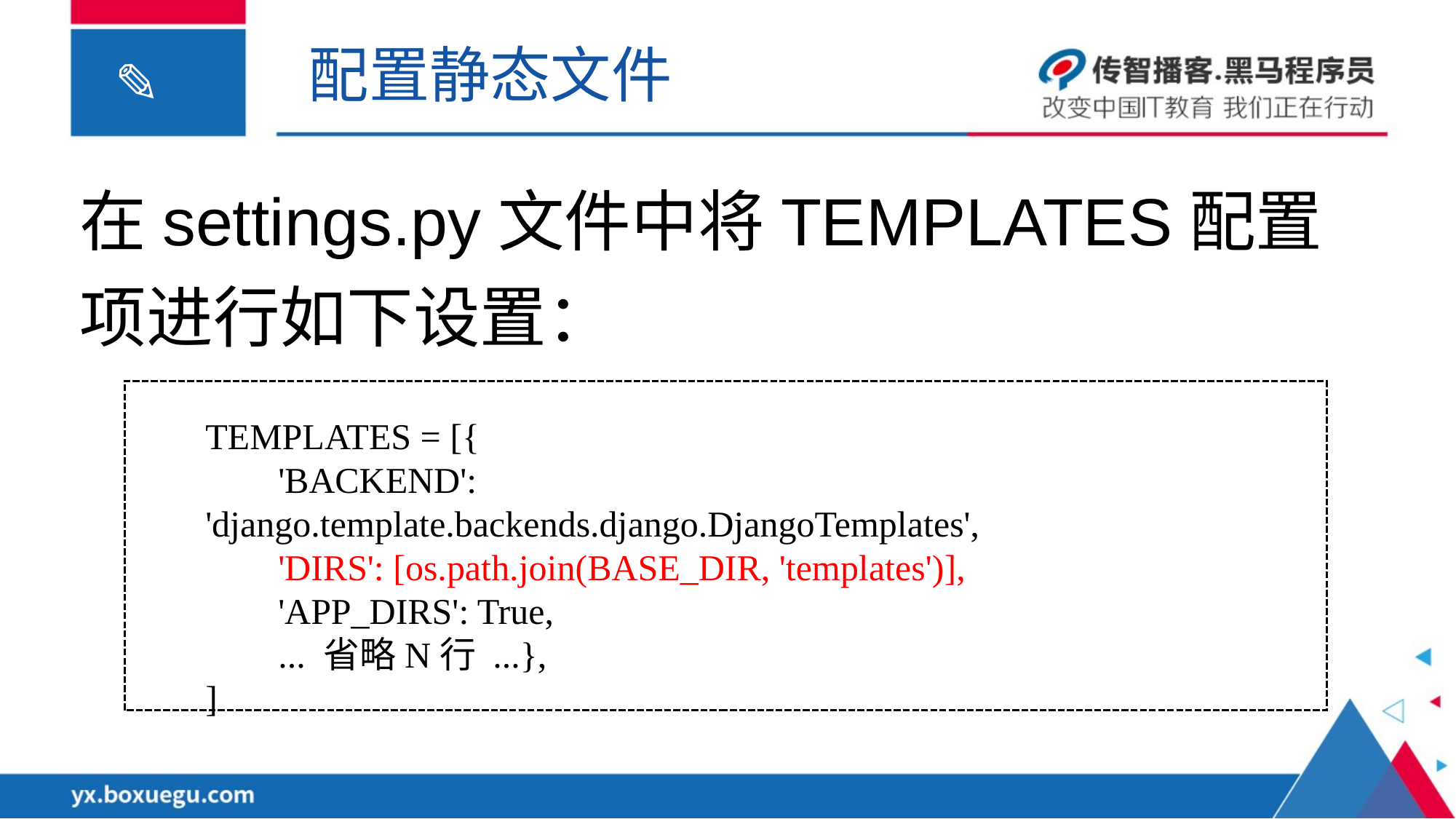

配置静态文件
在settings.py文件中将TEMPLATES配置项进行如下设置：

TEMPLATES = [{
        'BACKEND': 'django.template.backends.django.DjangoTemplates',
        'DIRS': [os.path.join(BASE_DIR, 'templates')],
        'APP_DIRS': True,
        ... 省略N行 ...},
]